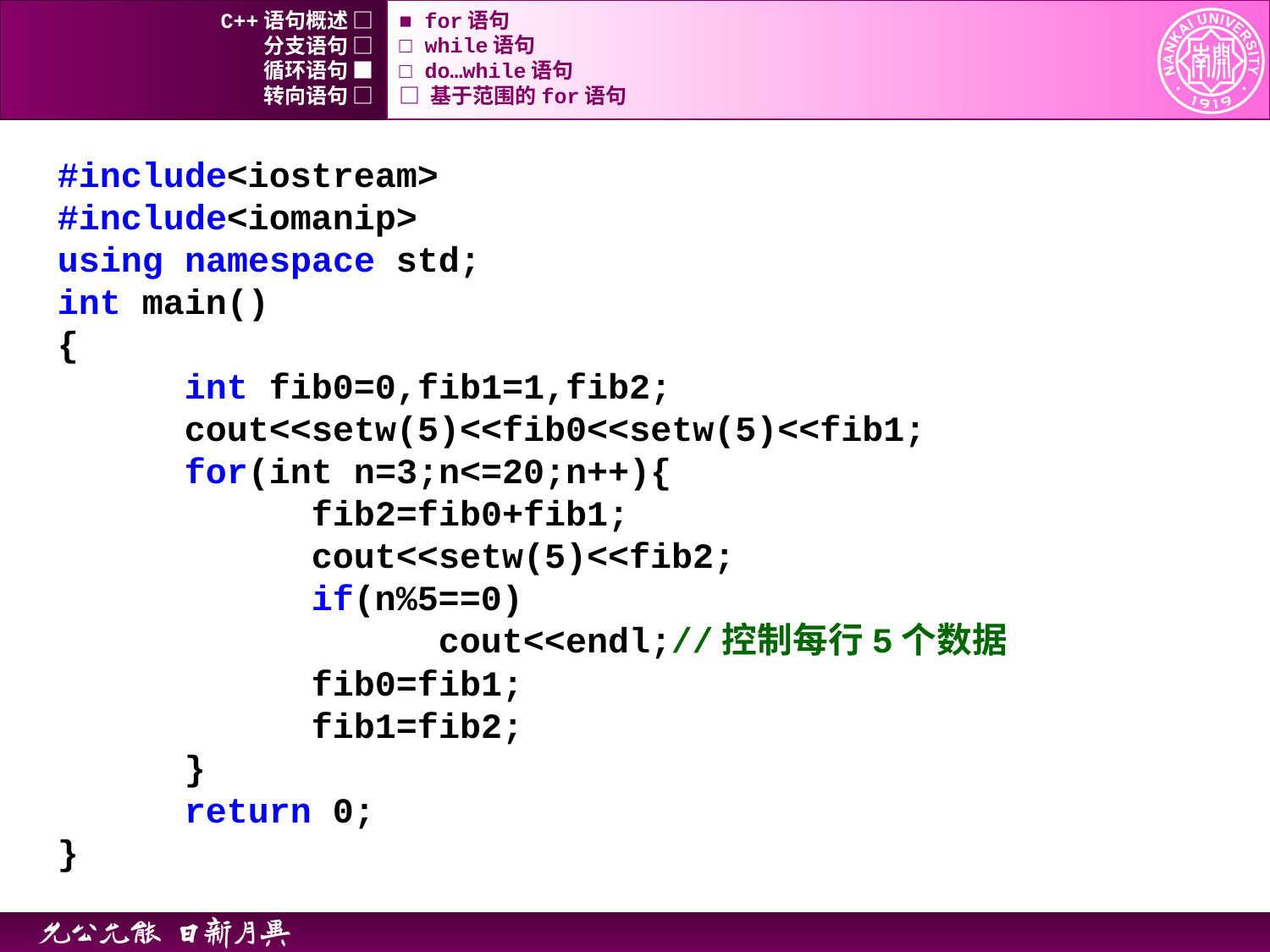

C++语句概述 □
■ for语句
分支语句 □
□ while语句
循环语句 ■
□ do…while语句
转向语句 □
□ 基于范围的for语句
#include<iostream>
#include<iomanip>
using namespace std;
int main()
{
	int fib0=0,fib1=1,fib2;
	cout<<setw(5)<<fib0<<setw(5)<<fib1;
	for(int n=3;n<=20;n++){
		fib2=fib0+fib1;
		cout<<setw(5)<<fib2;
		if(n%5==0)
			cout<<endl;//控制每行5个数据
		fib0=fib1;
		fib1=fib2;
	}
	return 0;
}